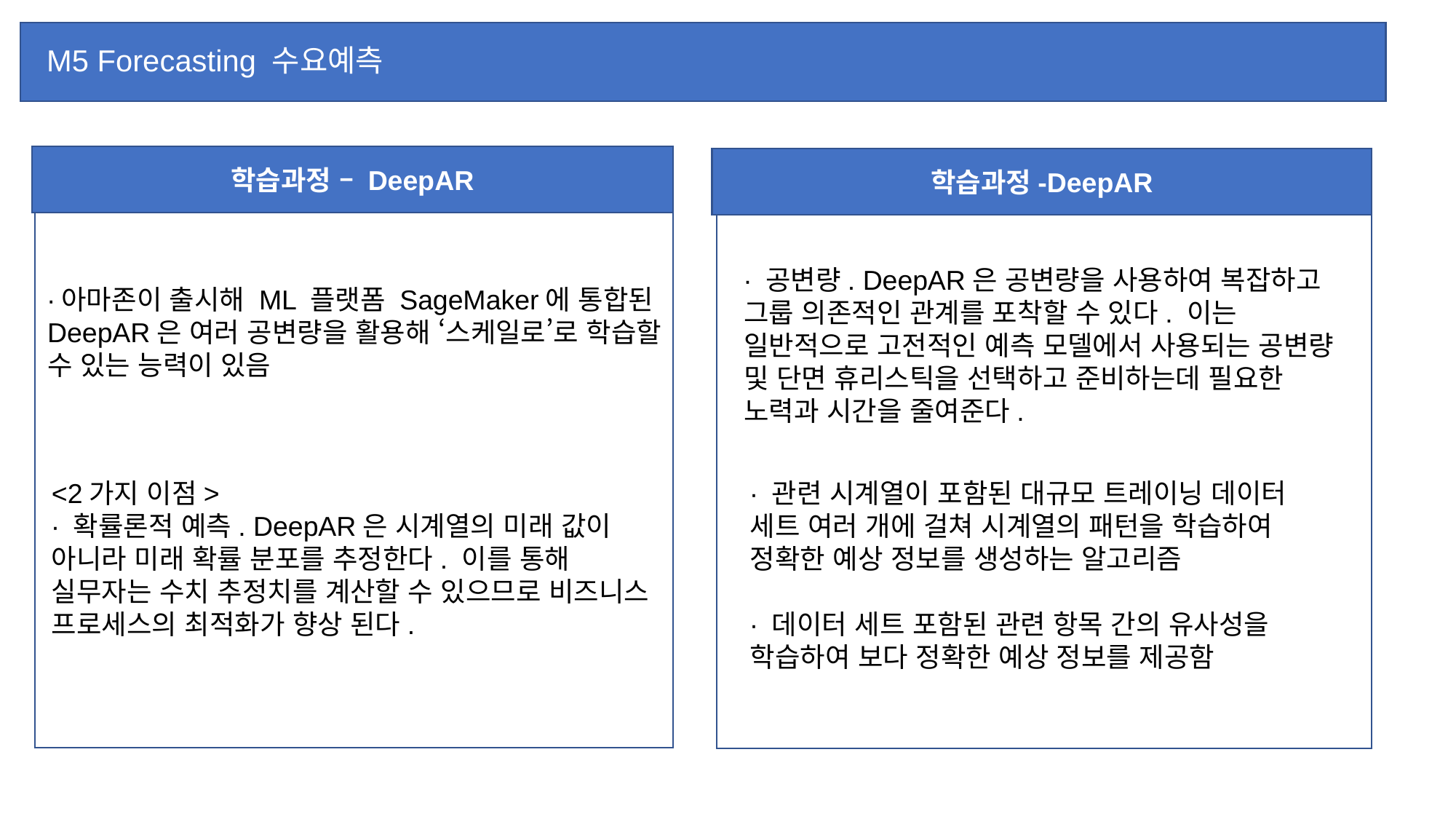

# M5 Forecasting 수요예측

학습과정 – DeepAR

학습과정-DeepAR

∙ 공변량. DeepAR은 공변량을 사용하여 복잡하고 그룹 의존적인 관계를 포착할 수 있다. 이는 일반적으로 고전적인 예측 모델에서 사용되는 공변량 및 단면 휴리스틱을 선택하고 준비하는데 필요한 노력과 시간을 줄여준다.
∙아마존이 출시해 ML 플랫폼 SageMaker에 통합된 DeepAR은 여러 공변량을 활용해 ‘스케일로’로 학습할 수 있는 능력이 있음
<2가지 이점>
∙ 확률론적 예측. DeepAR은 시계열의 미래 값이 아니라 미래 확률 분포를 추정한다. 이를 통해 실무자는 수치 추정치를 계산할 수 있으므로 비즈니스 프로세스의 최적화가 향상 된다.
∙ 관련 시계열이 포함된 대규모 트레이닝 데이터
세트 여러 개에 걸쳐 시계열의 패턴을 학습하여
정확한 예상 정보를 생성하는 알고리즘

∙ 데이터 세트 포함된 관련 항목 간의 유사성을
학습하여 보다 정확한 예상 정보를 제공함